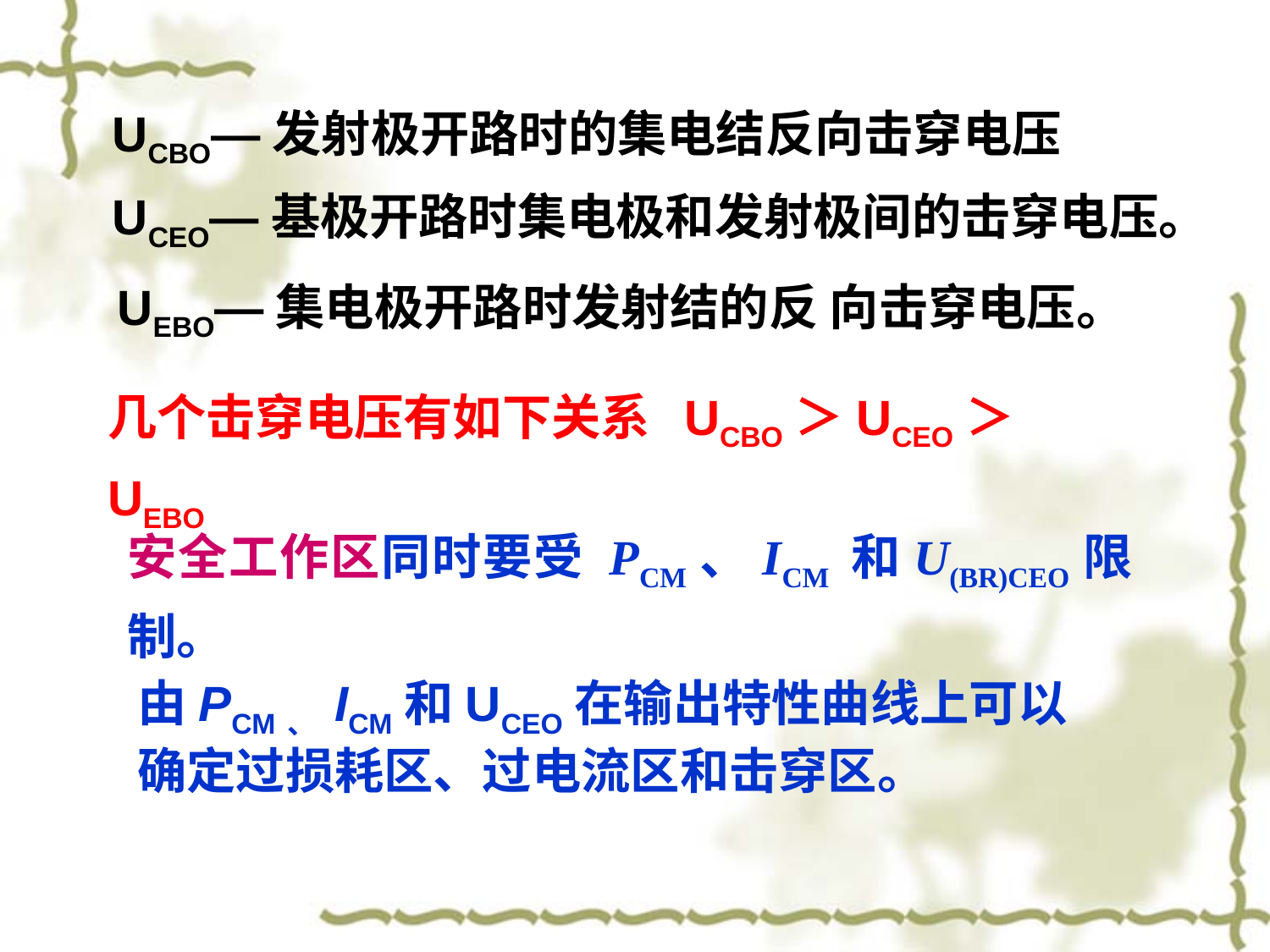

UCBO—发射极开路时的集电结反向击穿电压
UCEO—基极开路时集电极和发射极间的击穿电压。
UEBO—集电极开路时发射结的反 向击穿电压。
几个击穿电压有如下关系  UCBO＞UCEO＞UEBO
安全工作区同时要受 PCM、ICM 和U(BR)CEO限制。
由PCM、 ICM和UCEO在输出特性曲线上可以确定过损耗区、过电流区和击穿区。
83